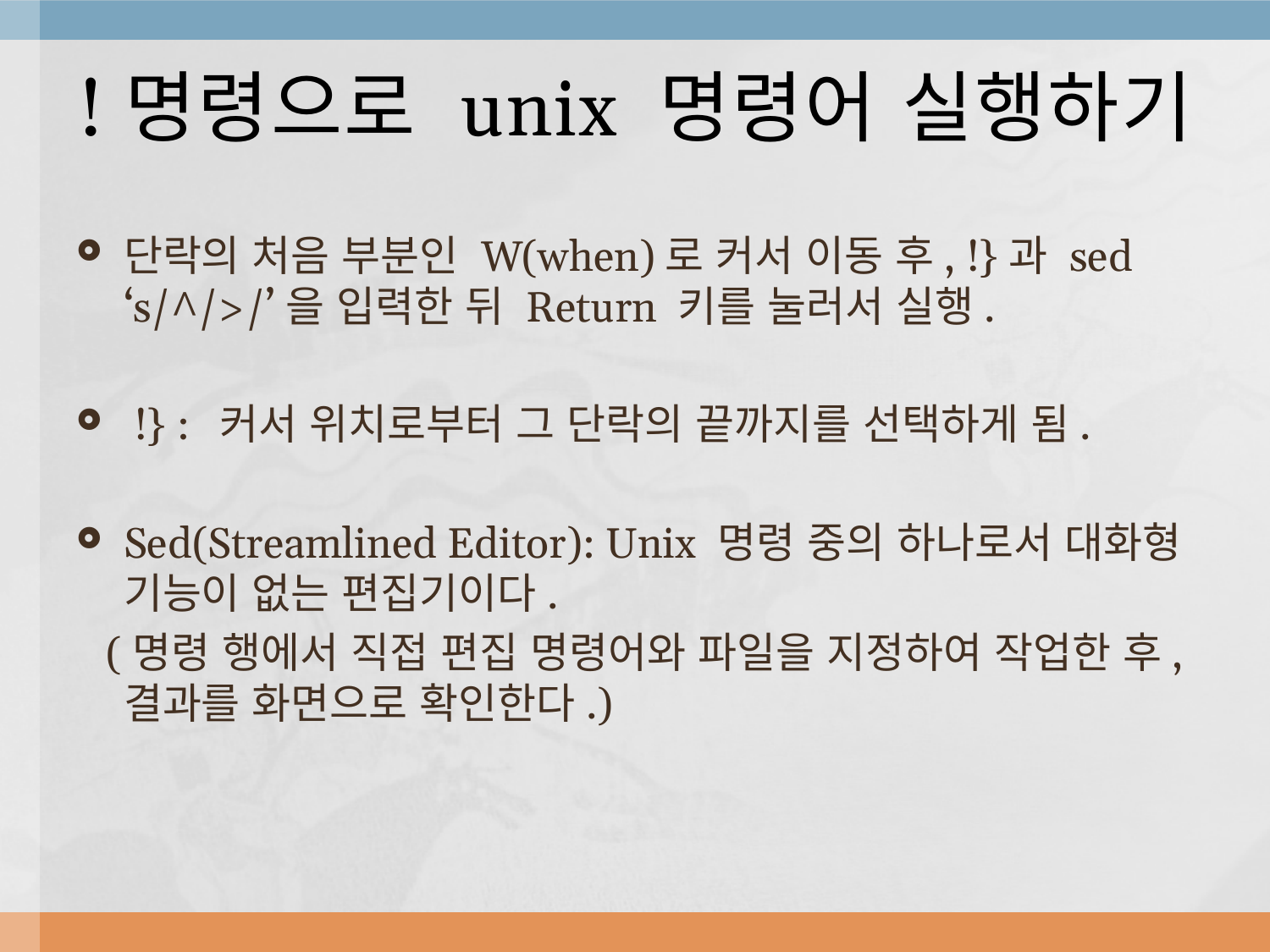

# !명령으로 unix 명령어 실행하기
단락의 처음 부분인 W(when)로 커서 이동 후, !}과 sed ‘s/^/>/’을 입력한 뒤 Return 키를 눌러서 실행.

 !} :  커서 위치로부터 그 단락의 끝까지를 선택하게 됨.

Sed(Streamlined Editor): Unix 명령 중의 하나로서 대화형 기능이 없는 편집기이다.
   (명령 행에서 직접 편집 명령어와 파일을 지정하여 작업한 후, 결과를 화면으로 확인한다.)